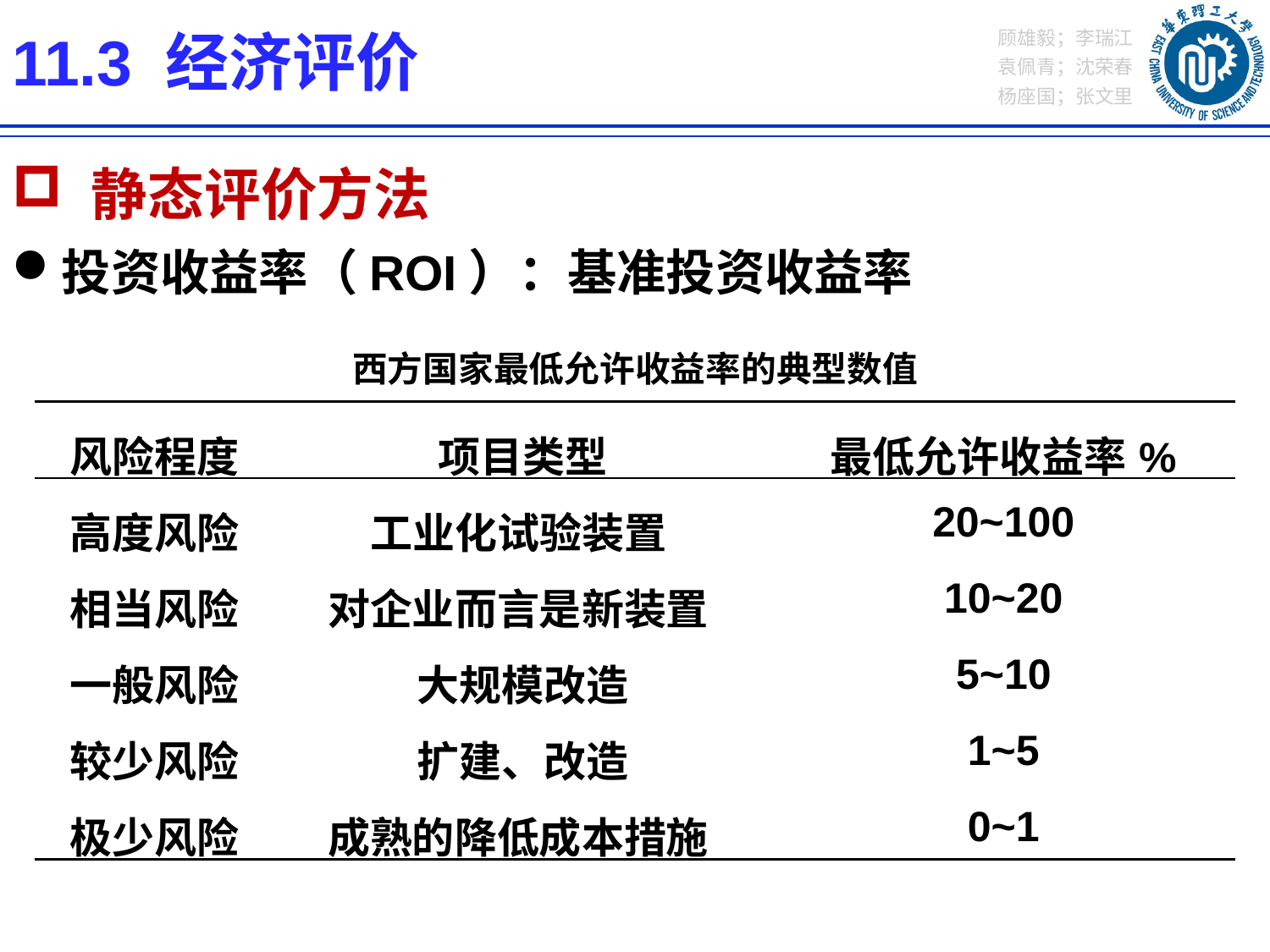

11.3 经济评价
 静态评价方法
投资收益率（ROI）：基准投资收益率
西方国家最低允许收益率的典型数值
| 风险程度 | 项目类型 | 最低允许收益率% |
| --- | --- | --- |
| 高度风险 | 工业化试验装置 | 20~100 |
| 相当风险 | 对企业而言是新装置 | 10~20 |
| 一般风险 | 大规模改造 | 5~10 |
| 较少风险 | 扩建、改造 | 1~5 |
| 极少风险 | 成熟的降低成本措施 | 0~1 |